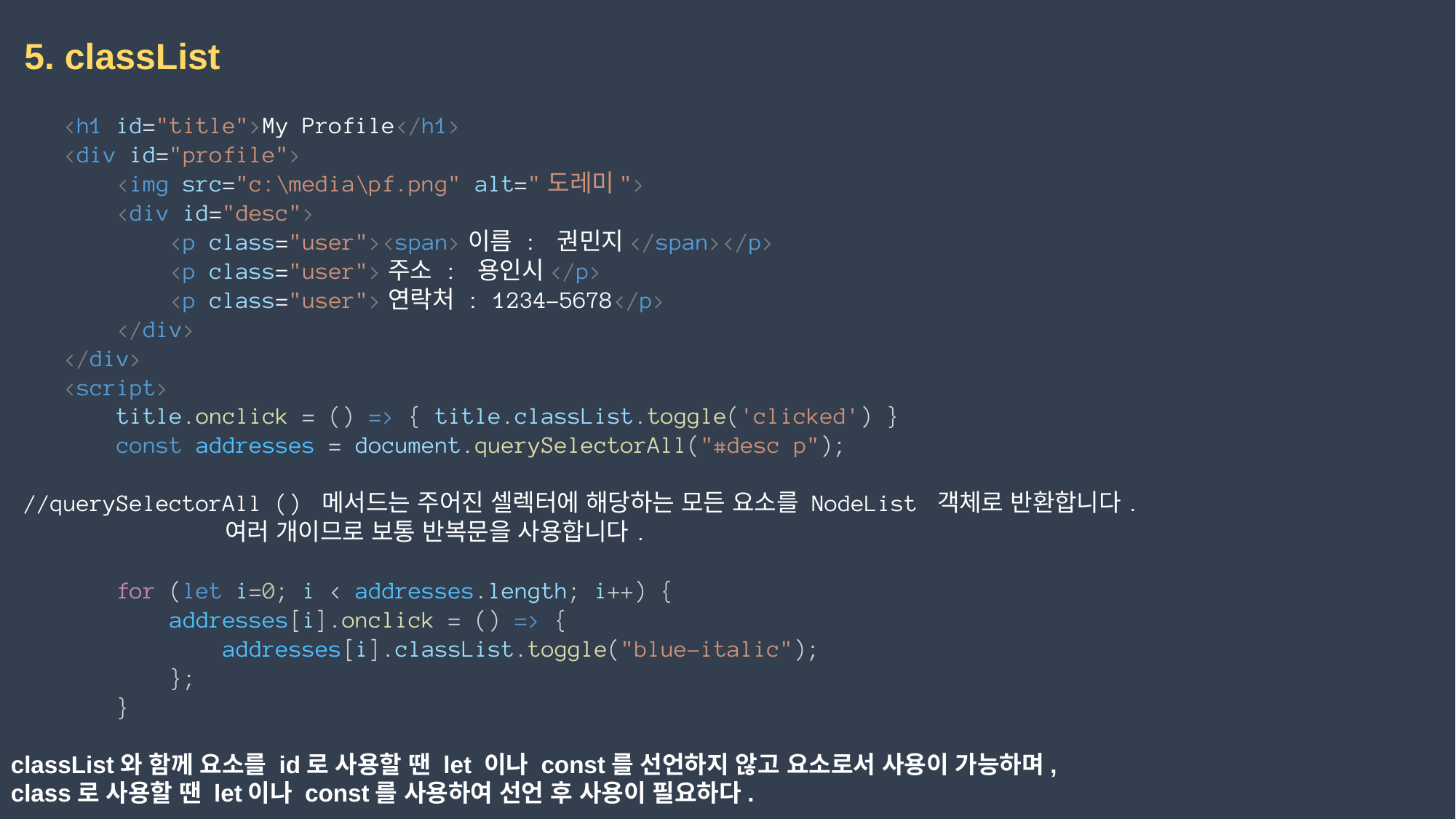

5. classList
    <h1 id="title">My Profile</h1>
    <div id="profile">
        <img src="c:\media\pf.png" alt="도레미">
        <div id="desc">
            <p class="user"><span>이름 : 권민지</span></p>
            <p class="user">주소 : 용인시</p>
            <p class="user">연락처 : 1234-5678</p>
        </div>
    </div>
    <script>
        title.onclick = () => { title.classList.toggle('clicked') }
        const addresses = document.querySelectorAll("#desc p");

 //querySelectorAll () 메서드는 주어진 셀렉터에 해당하는 모든 요소를 NodeList 객체로 반환합니다.
                               여러 개이므로 보통 반복문을 사용합니다.
        for (let i=0; i < addresses.length; i++) {
            addresses[i].onclick = () => {
                addresses[i].classList.toggle("blue-italic");
            };
        }

classList와 함께 요소를 id로 사용할 땐 let 이나 const를 선언하지 않고 요소로서 사용이 가능하며,
class로 사용할 땐 let이나 const를 사용하여 선언 후 사용이 필요하다.

2023-03-17
권민지